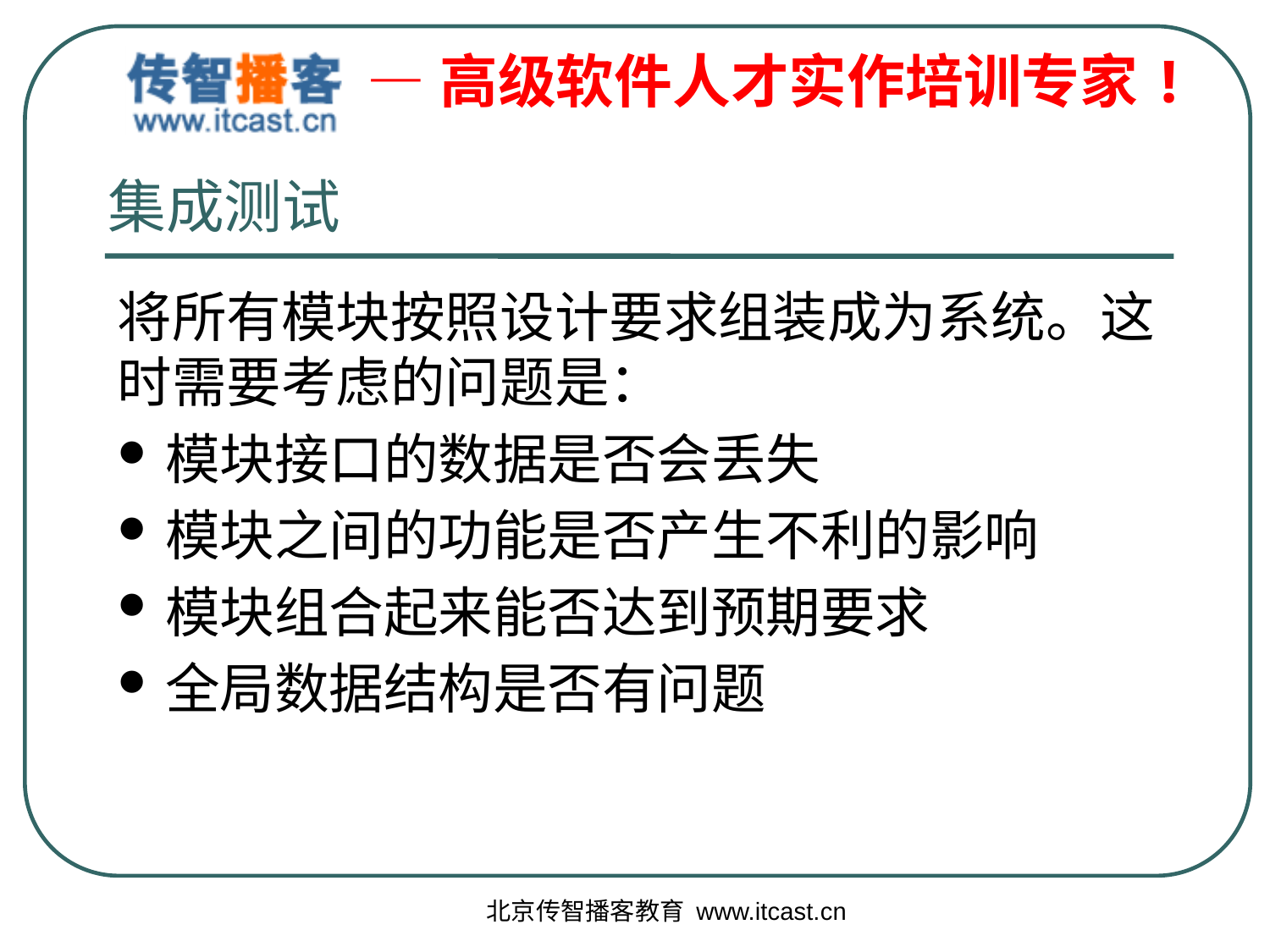

# 集成测试
将所有模块按照设计要求组装成为系统。这时需要考虑的问题是：
模块接口的数据是否会丢失
模块之间的功能是否产生不利的影响
模块组合起来能否达到预期要求
全局数据结构是否有问题
北京传智播客教育 www.itcast.cn